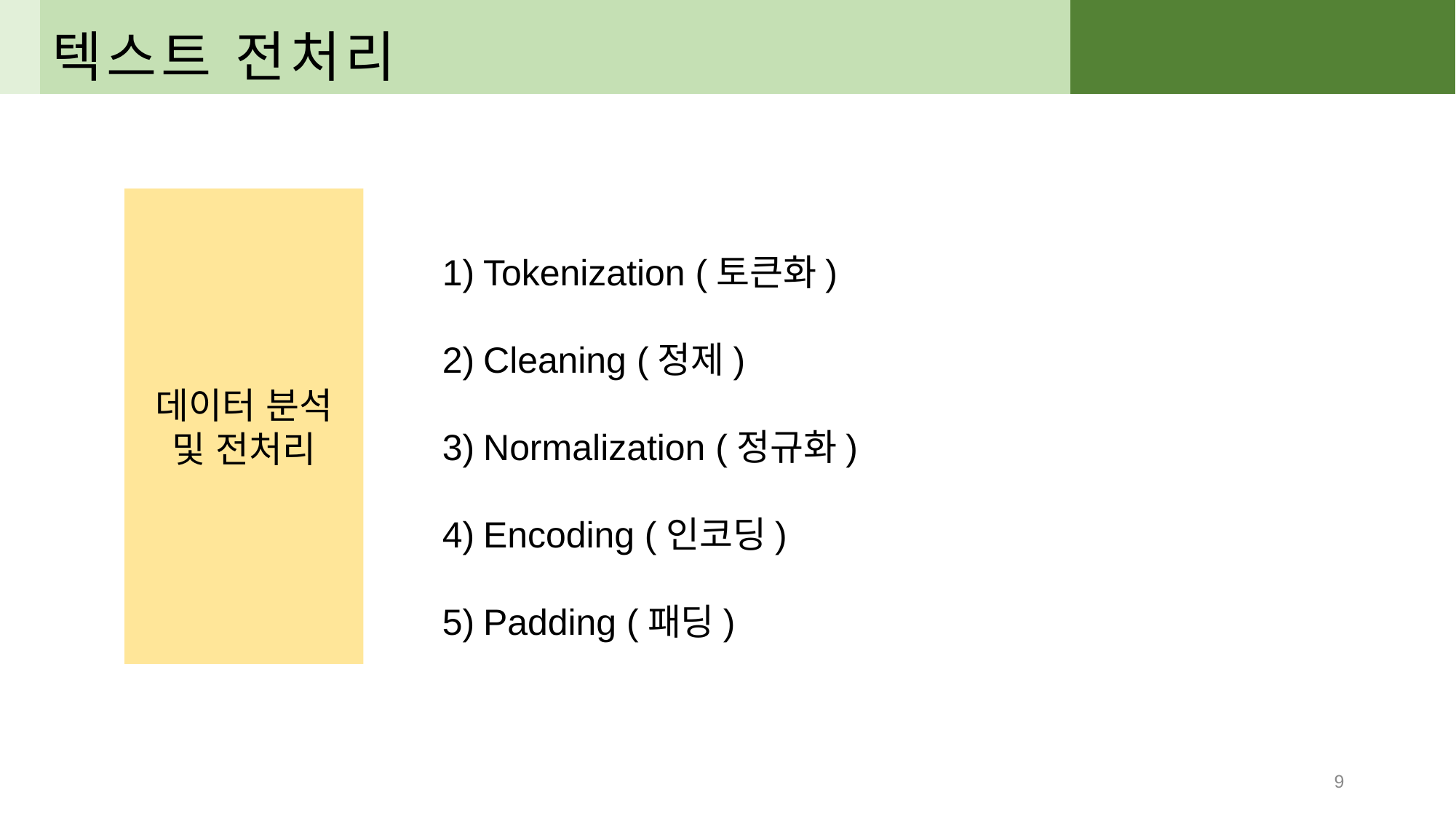

텍스트 전처리

데이터 분석 및 전처리
Tokenization (토큰화)
Cleaning (정제)
Normalization (정규화)
Encoding (인코딩)
Padding (패딩)
9